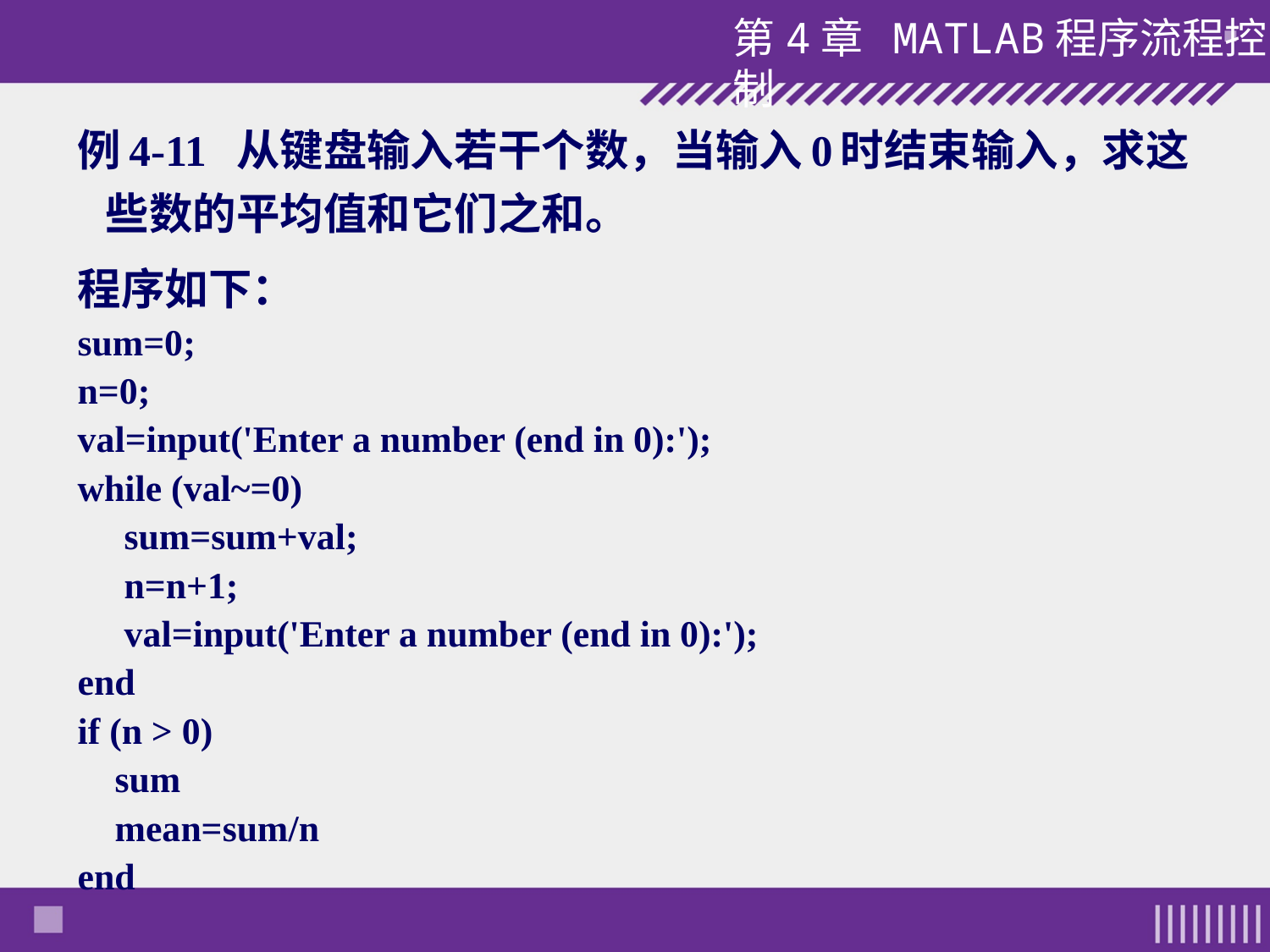

例4-11  从键盘输入若干个数，当输入0时结束输入，求这些数的平均值和它们之和。
程序如下：
sum=0;
n=0;
val=input('Enter a number (end in 0):');
while (val~=0)
     sum=sum+val;
     n=n+1;
     val=input('Enter a number (end in 0):');
end
if (n > 0)
    sum
    mean=sum/n
end